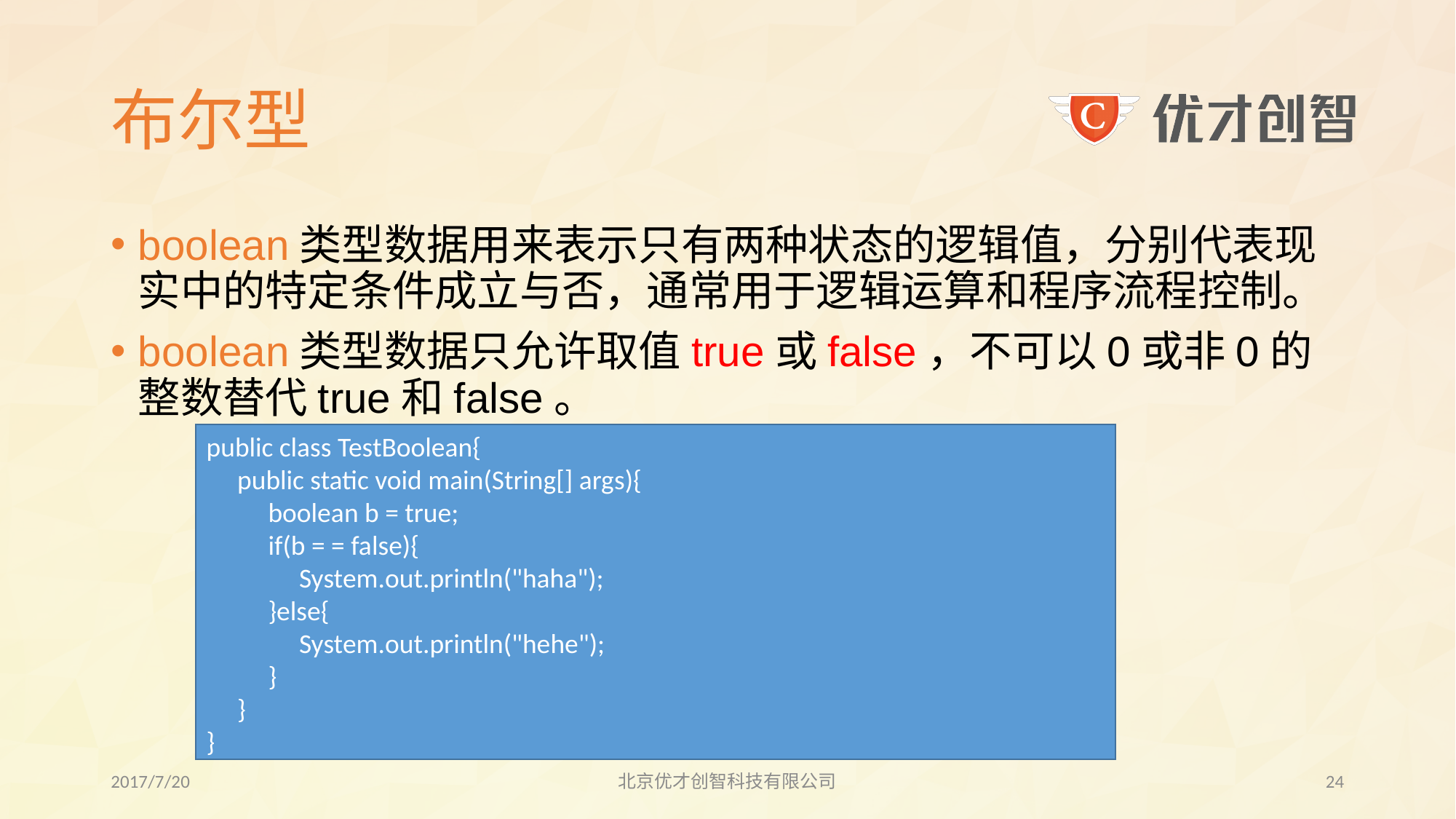

# 布尔型
boolean类型数据用来表示只有两种状态的逻辑值，分别代表现实中的特定条件成立与否，通常用于逻辑运算和程序流程控制。
boolean类型数据只允许取值true或false，不可以0或非0的整数替代true和false。
public class TestBoolean{
     public static void main(String[] args){
          boolean b = true;
          if(b = = false){
               System.out.println("haha");
          }else{
               System.out.println("hehe");
          }
     }
}
2017/7/20
北京优才创智科技有限公司
24